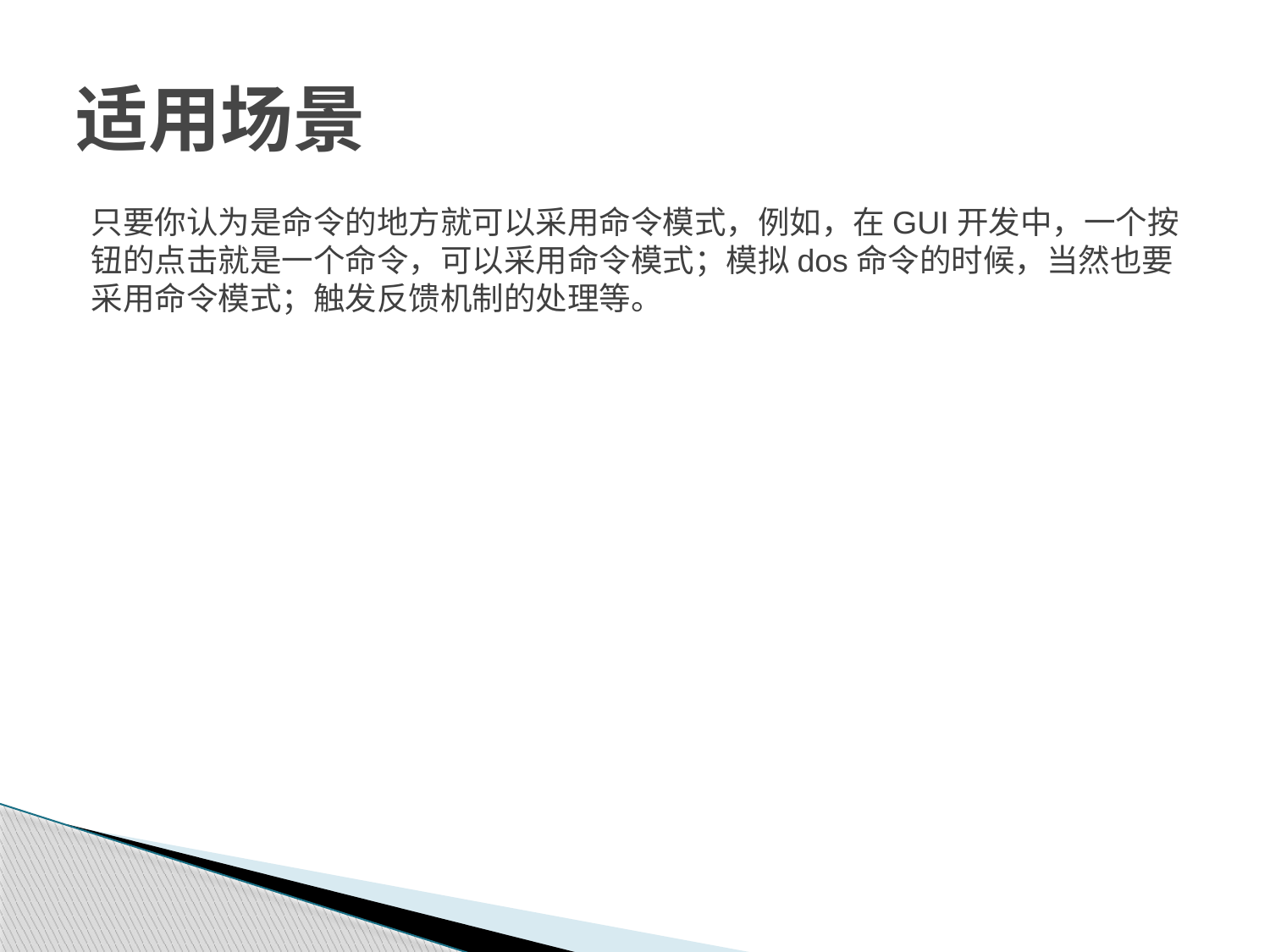

# 适用场景
只要你认为是命令的地方就可以采用命令模式，例如，在GUI开发中，一个按钮的点击就是一个命令，可以采用命令模式；模拟dos命令的时候，当然也要采用命令模式；触发反馈机制的处理等。